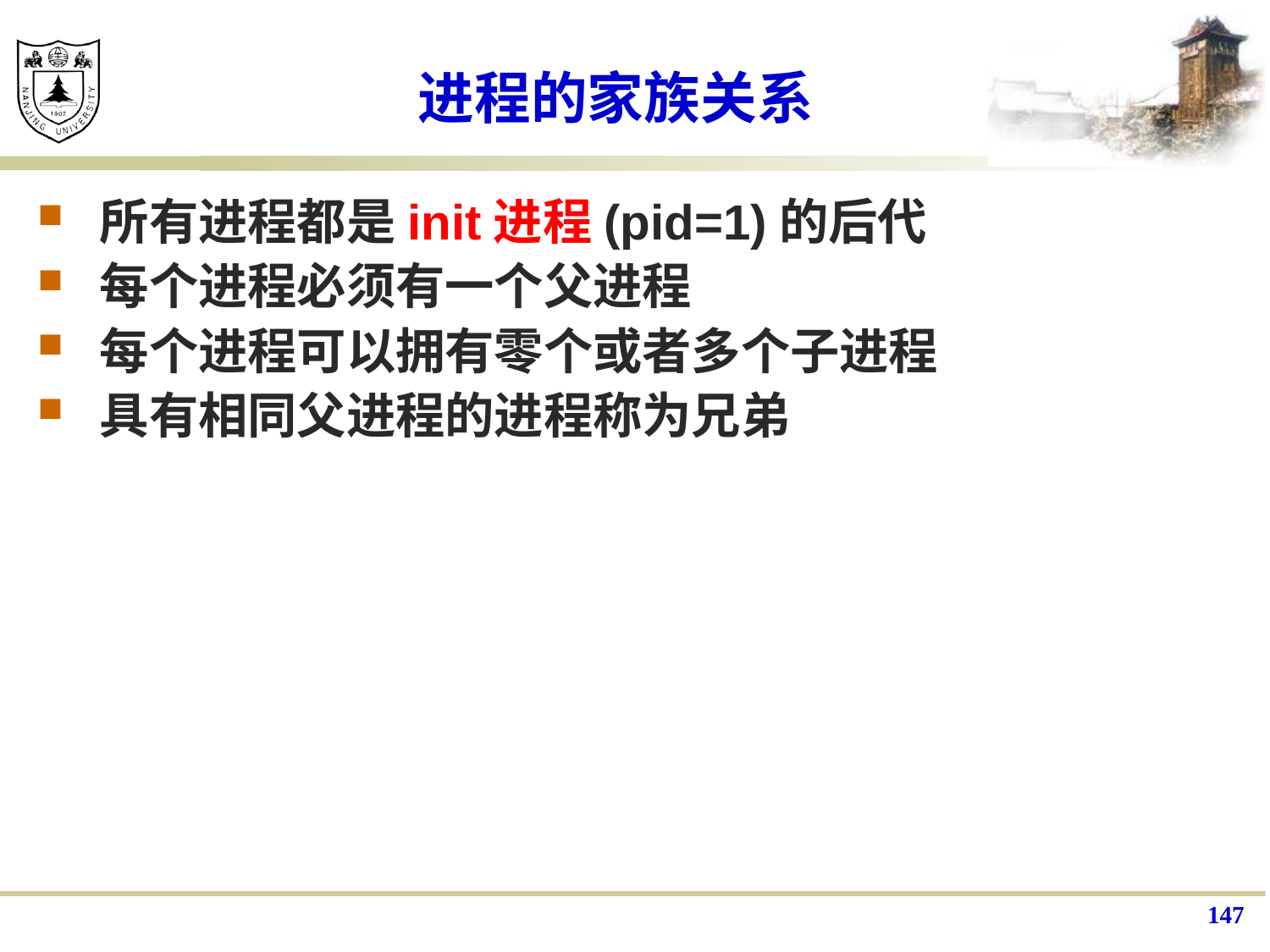

# 进程的家族关系
所有进程都是init进程(pid=1)的后代
每个进程必须有一个父进程
每个进程可以拥有零个或者多个子进程
具有相同父进程的进程称为兄弟
147